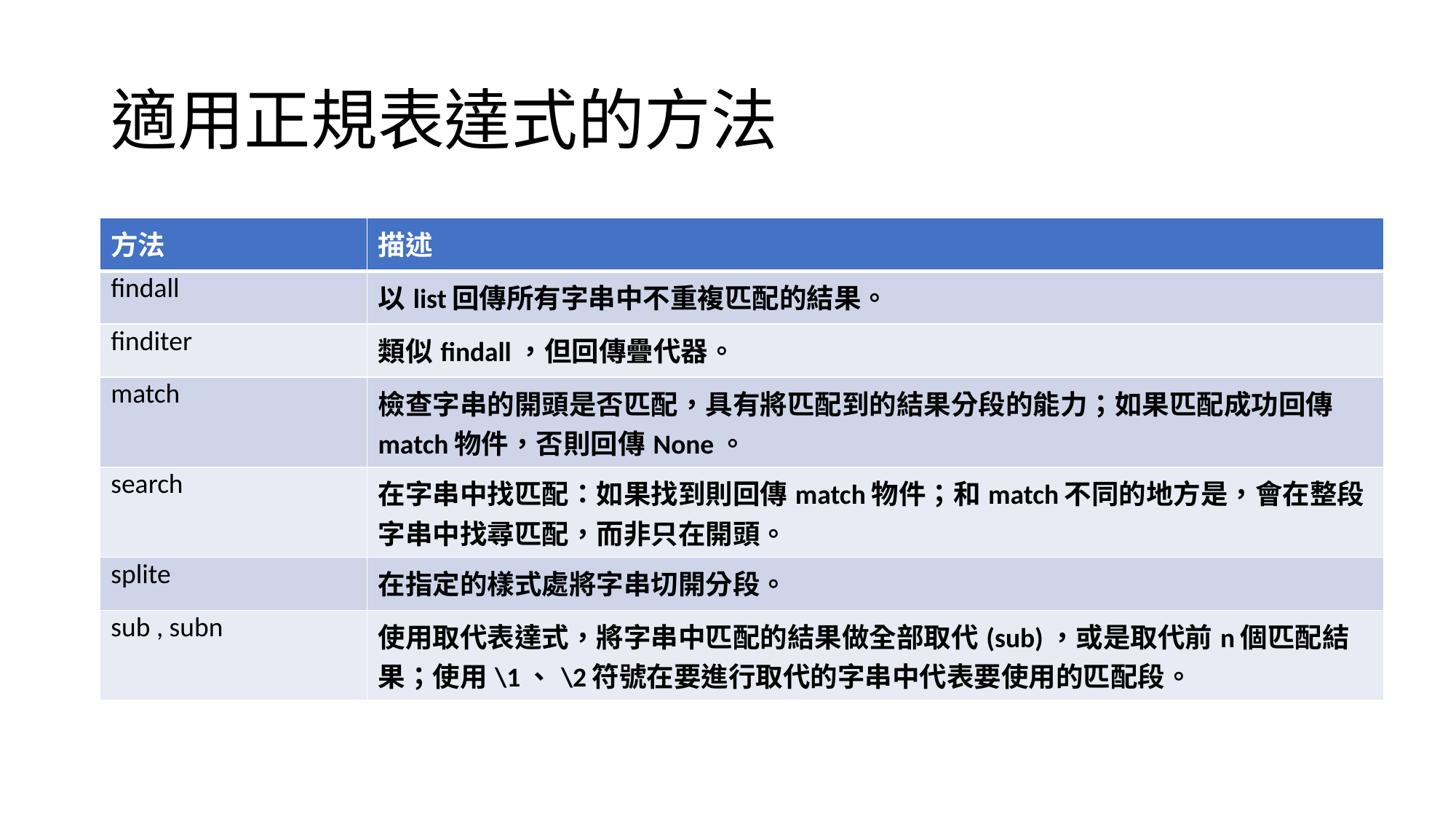

# 適用正規表達式的方法
| 方法 | 描述 |
| --- | --- |
| findall | 以list回傳所有字串中不重複匹配的結果。 |
| finditer | 類似findall，但回傳疊代器。 |
| match | 檢查字串的開頭是否匹配，具有將匹配到的結果分段的能力；如果匹配成功回傳match物件，否則回傳None。 |
| search | 在字串中找匹配：如果找到則回傳match物件；和match不同的地方是，會在整段字串中找尋匹配，而非只在開頭。 |
| splite | 在指定的樣式處將字串切開分段。 |
| sub , subn | 使用取代表達式，將字串中匹配的結果做全部取代(sub)，或是取代前n個匹配結果；使用\1、\2符號在要進行取代的字串中代表要使用的匹配段。 |